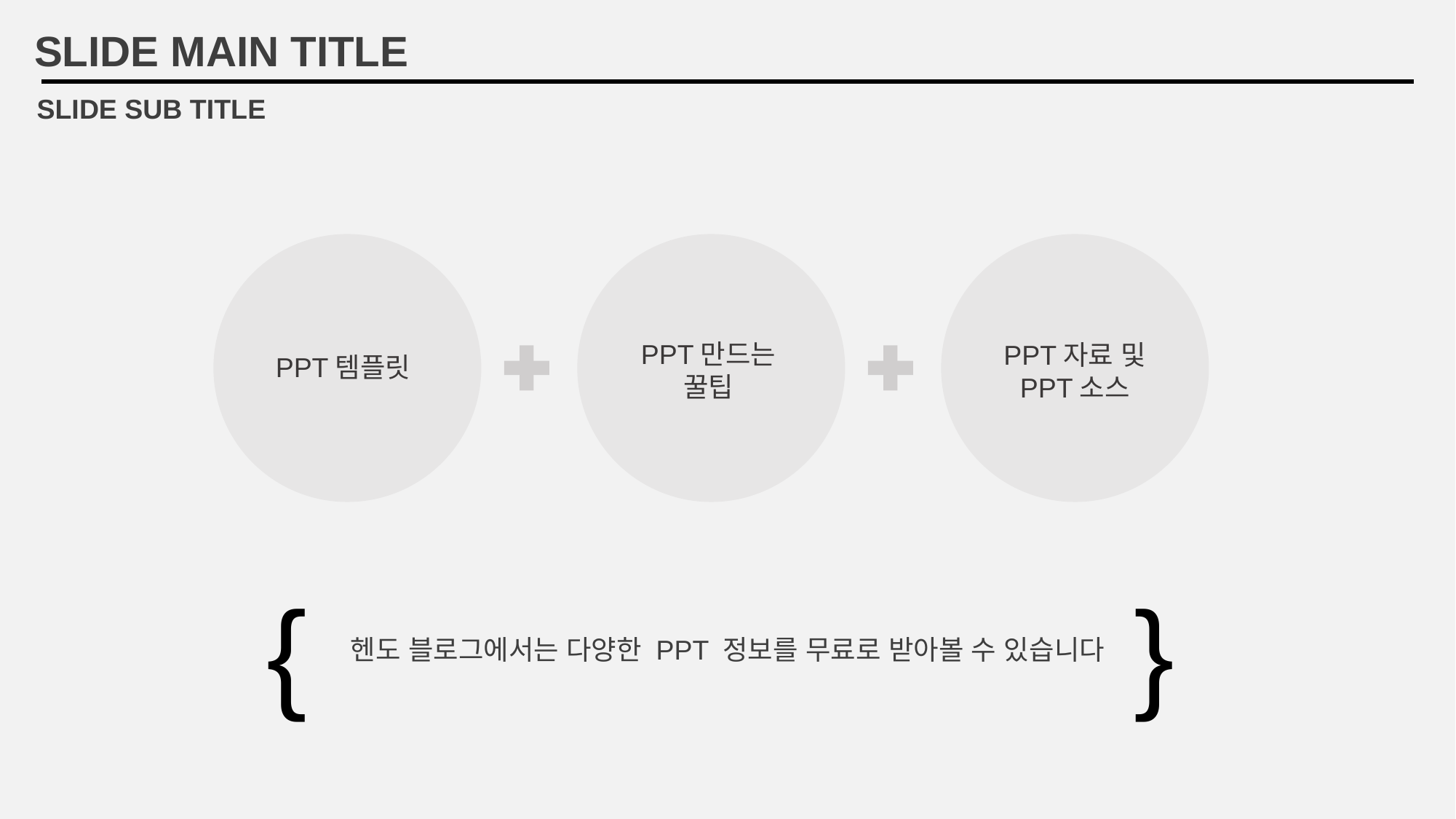

SLIDE MAIN TITLE
SLIDE SUB TITLE

PPT만드는
꿀팁
PPT자료 및
PPT소스
PPT템플릿

}
{
헨도 블로그에서는 다양한 PPT 정보를 무료로 받아볼 수 있습니다